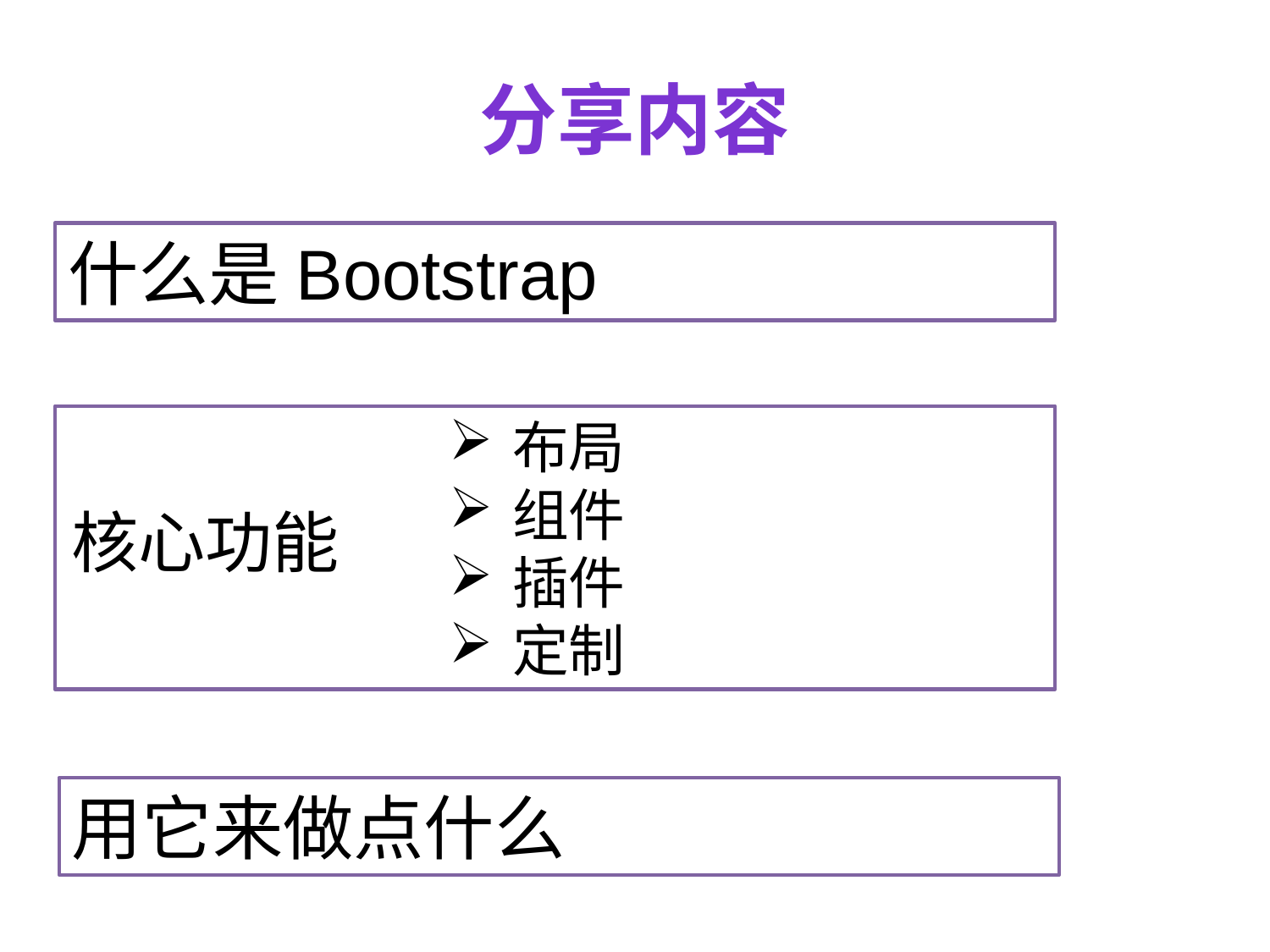

# 分享内容
什么是Bootstrap
布局
组件
插件
定制
核心功能

核心功能

用它来做点什么